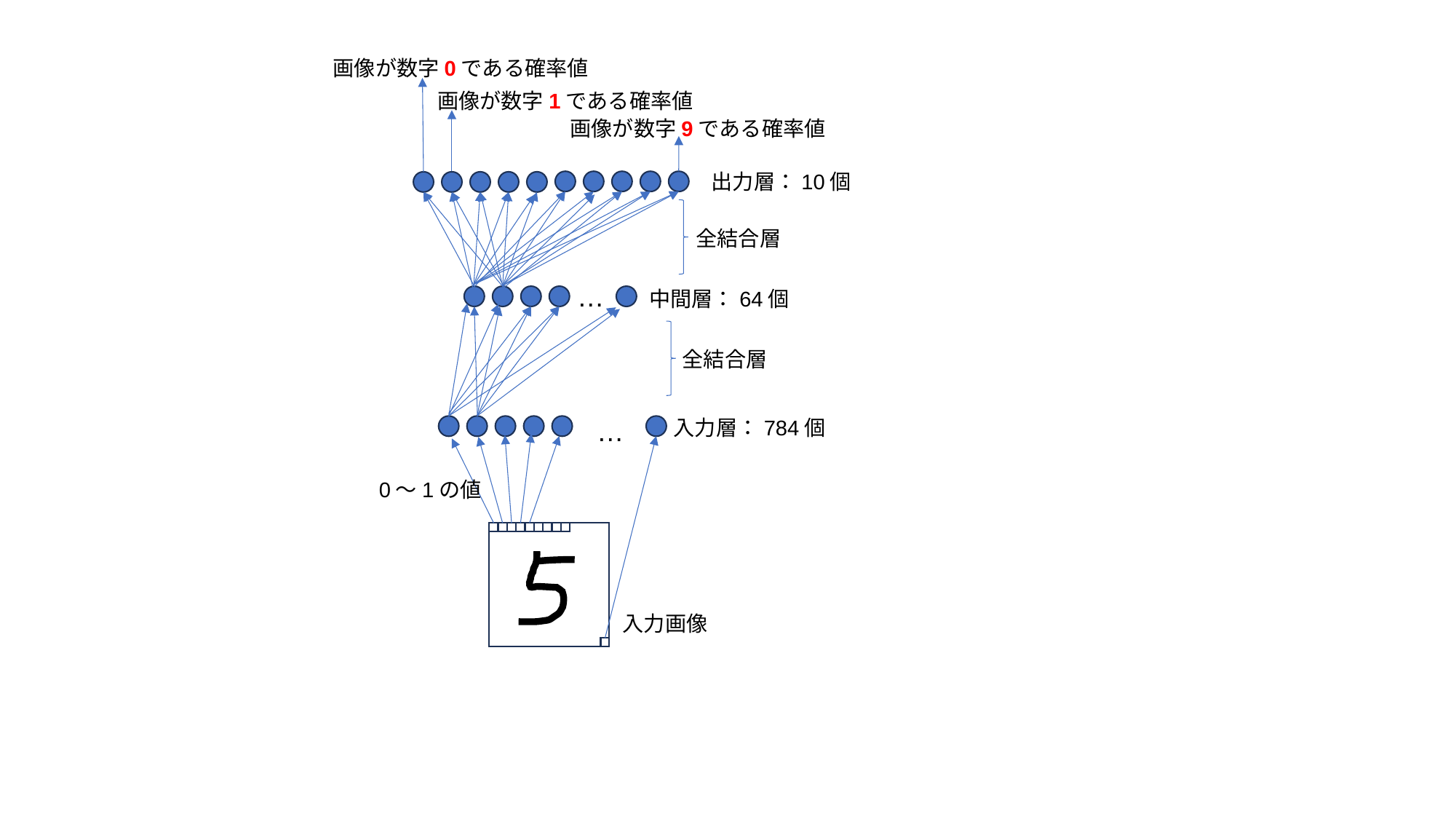

画像が数字0である確率値
画像が数字1である確率値
画像が数字9である確率値
出力層：10個

全結合層
…
中間層：64個

全結合層
…
入力層：784個

0～1の値

入力画像